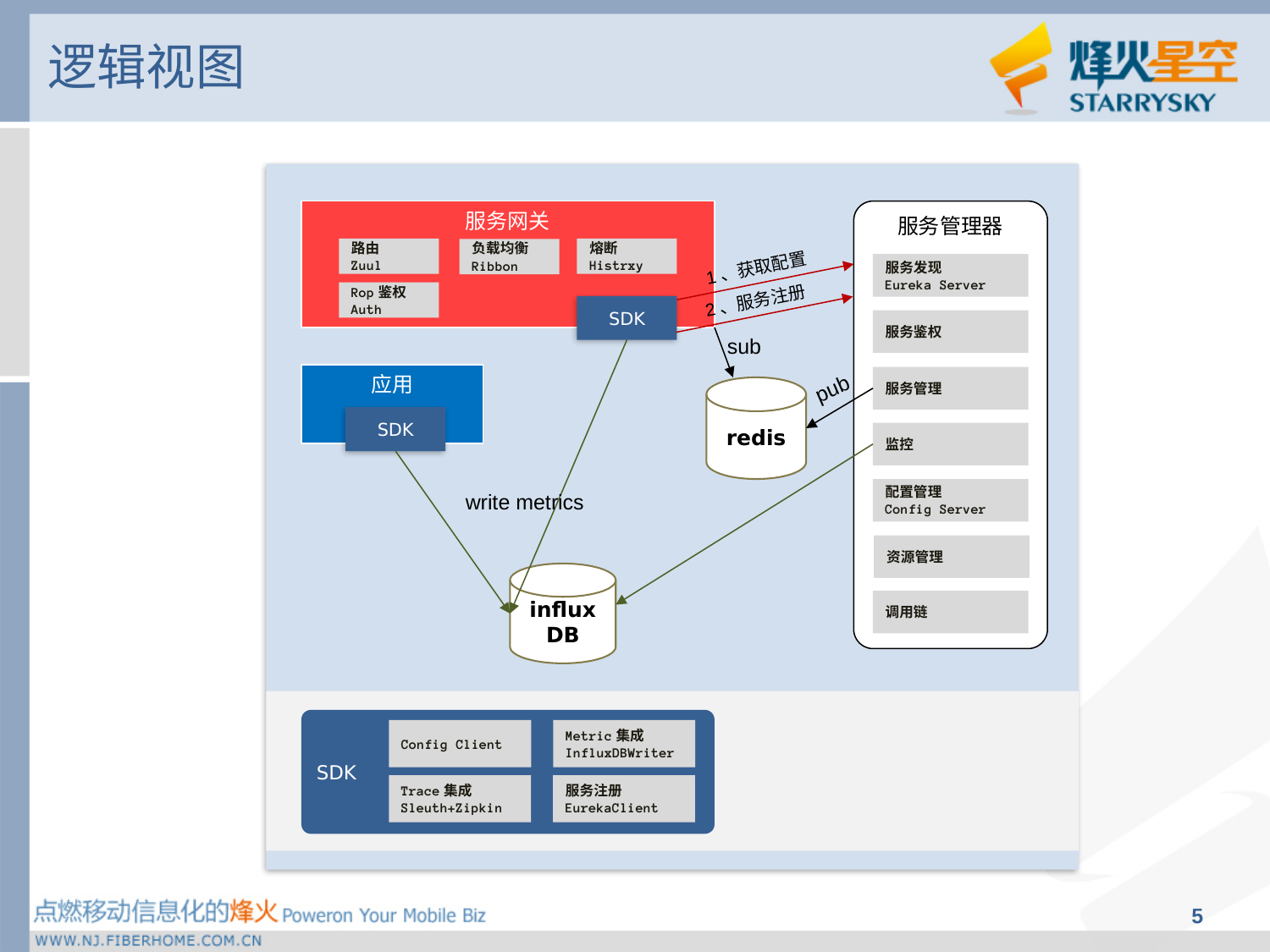

# 逻辑视图

服务网关
服务管理器
路由
Zuul
熔断
Histrxy
负载均衡
Ribbon
1、获取配置
服务发现
Eureka Server
Rop鉴权
Auth
2、服务注册
SDK
服务鉴权
sub
应用
服务管理
pub
redis
SDK
监控
配置管理
Config Server
write metrics
资源管理
influxDB
调用链

SDK
Config Client
Metric集成
InfluxDBWriter
Trace集成
Sleuth+Zipkin
服务注册
EurekaClient